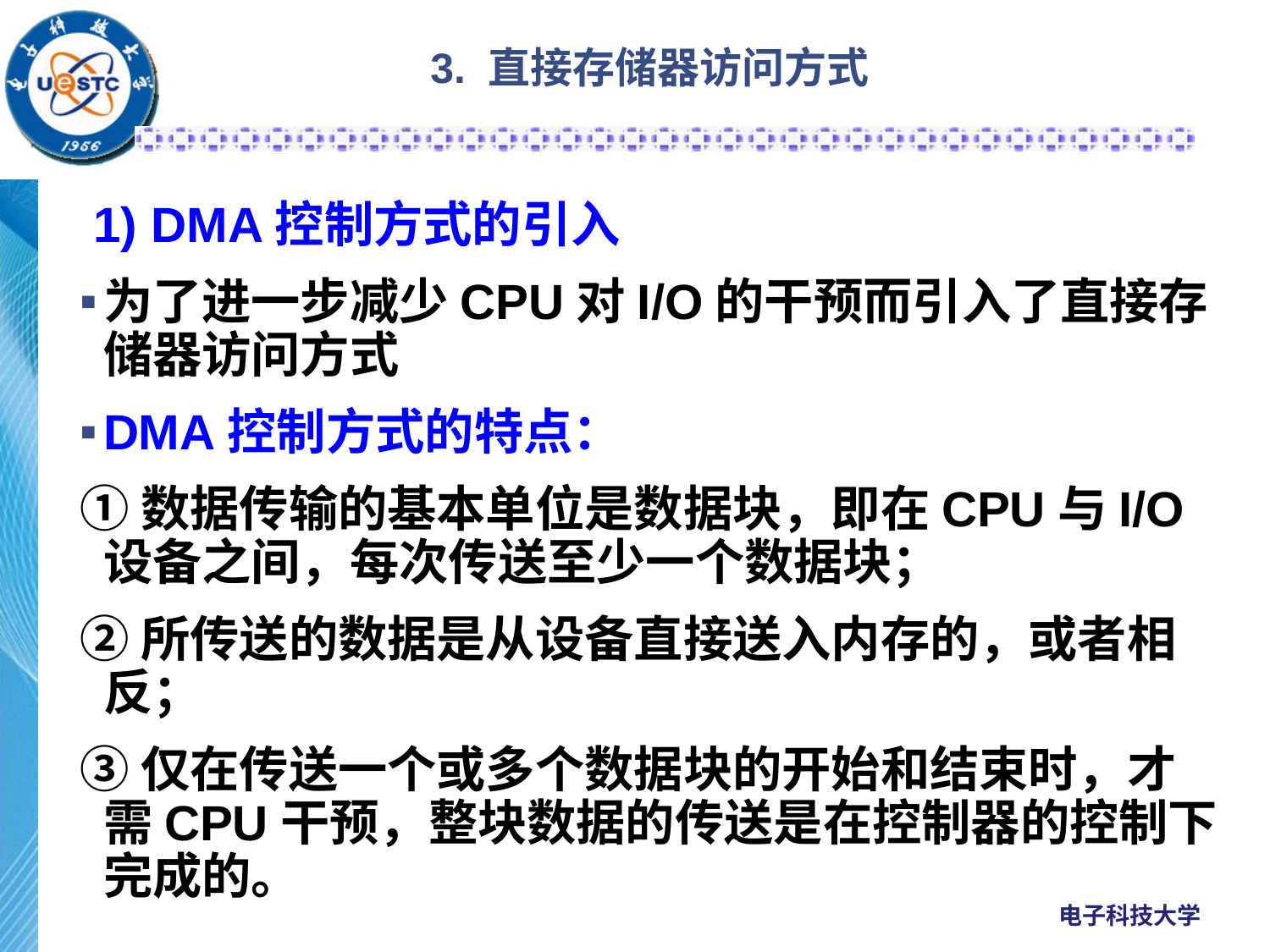

# 3. 直接存储器访问方式
 1) DMA控制方式的引入
为了进一步减少CPU对I/O的干预而引入了直接存储器访问方式
DMA控制方式的特点：
①数据传输的基本单位是数据块，即在CPU与I/O设备之间，每次传送至少一个数据块；
②所传送的数据是从设备直接送入内存的，或者相反；
③仅在传送一个或多个数据块的开始和结束时，才需CPU干预，整块数据的传送是在控制器的控制下完成的。